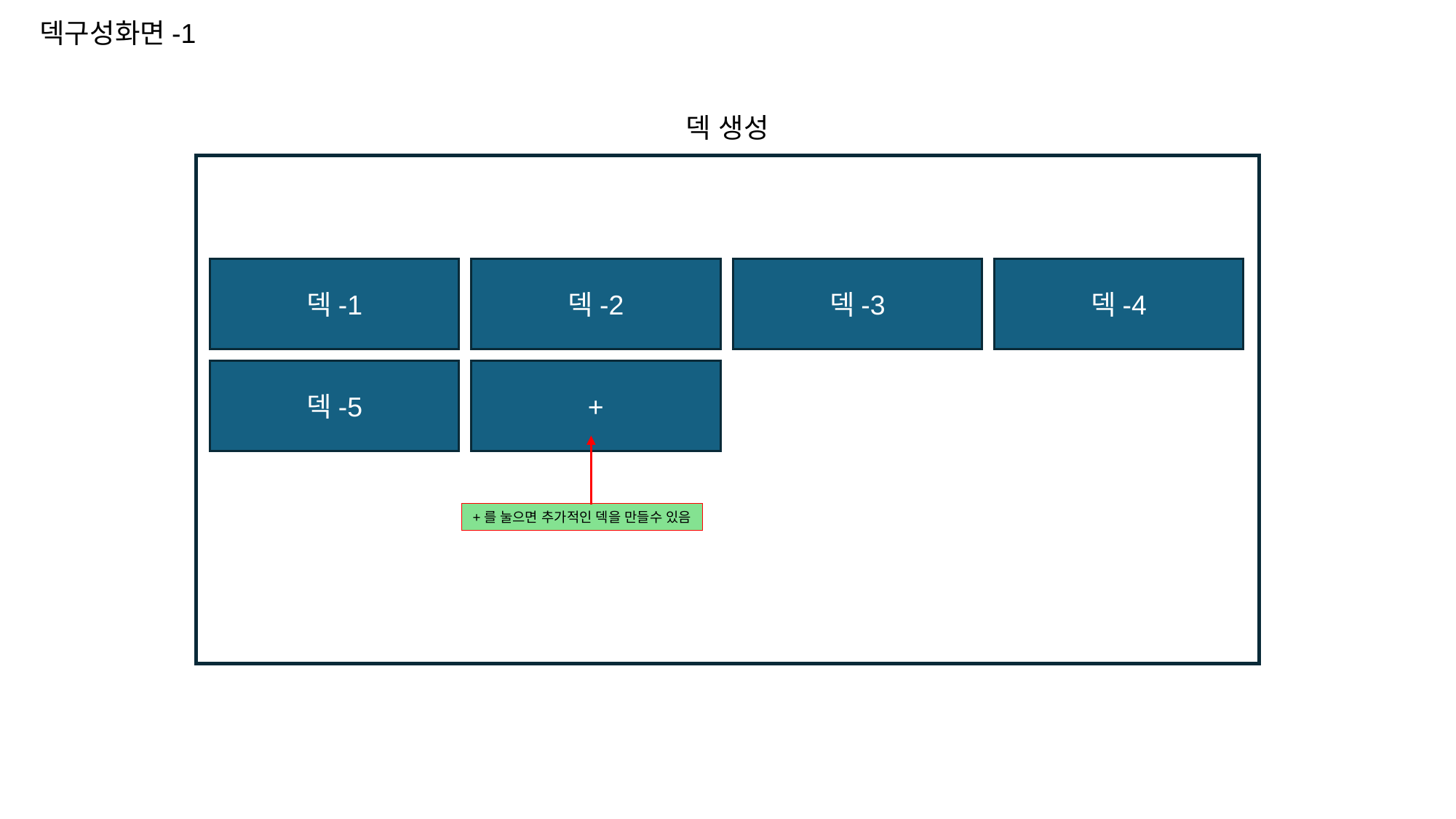

덱구성화면-1
덱 생성

덱-1
덱-2
덱-3
덱-4
덱-5
+
+를 눌으면 추가적인 덱을 만들수 있음